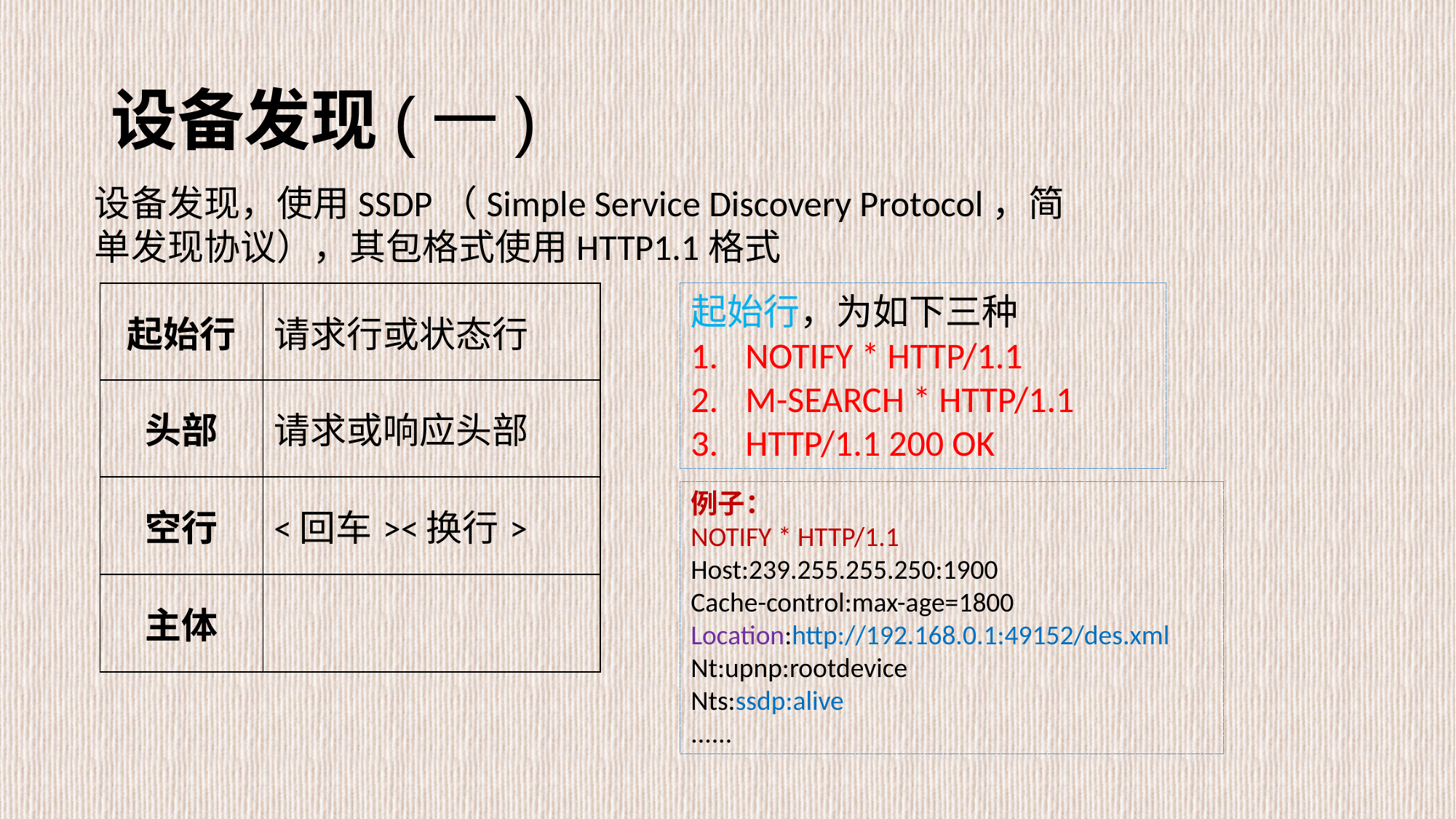

# 设备发现(一)
设备发现，使用SSDP（Simple Service Discovery Protocol，简单发现协议），其包格式使用HTTP1.1格式
| 起始行 | 请求行或状态行 |
| --- | --- |
| 头部 | 请求或响应头部 |
| 空行 | <回车><换行> |
| 主体 |  |
起始行，为如下三种
NOTIFY * HTTP/1.1
M-SEARCH * HTTP/1.1
HTTP/1.1 200 OK
例子：
NOTIFY * HTTP/1.1
Host:239.255.255.250:1900
Cache-control:max-age=1800
Location:http://192.168.0.1:49152/des.xml
Nt:upnp:rootdevice
Nts:ssdp:alive
......